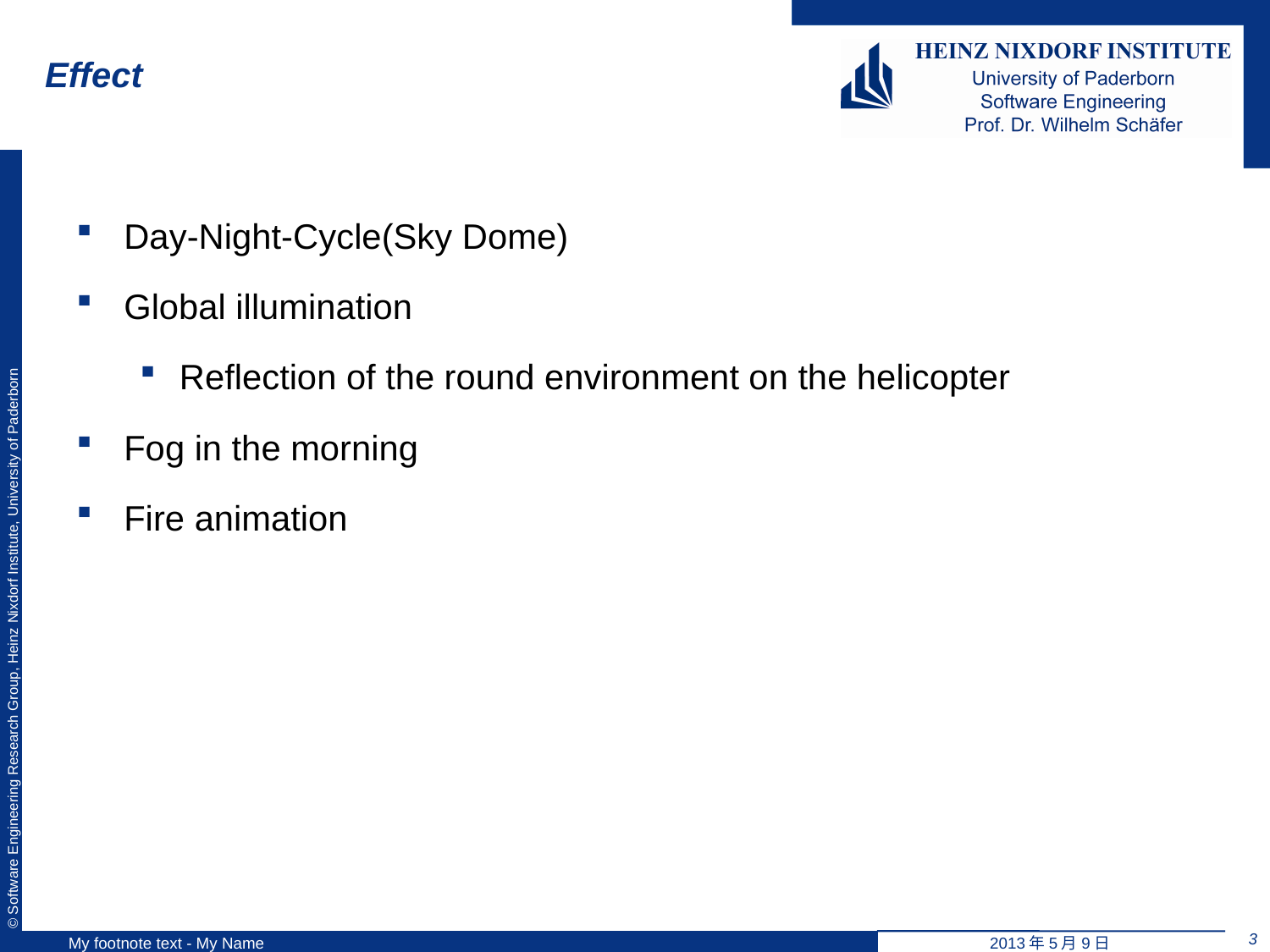

# Effect
Day-Night-Cycle(Sky Dome)
Global illumination
Reflection of the round environment on the helicopter
Fog in the morning
Fire animation

3
My footnote text - My Name
2013年5月9日